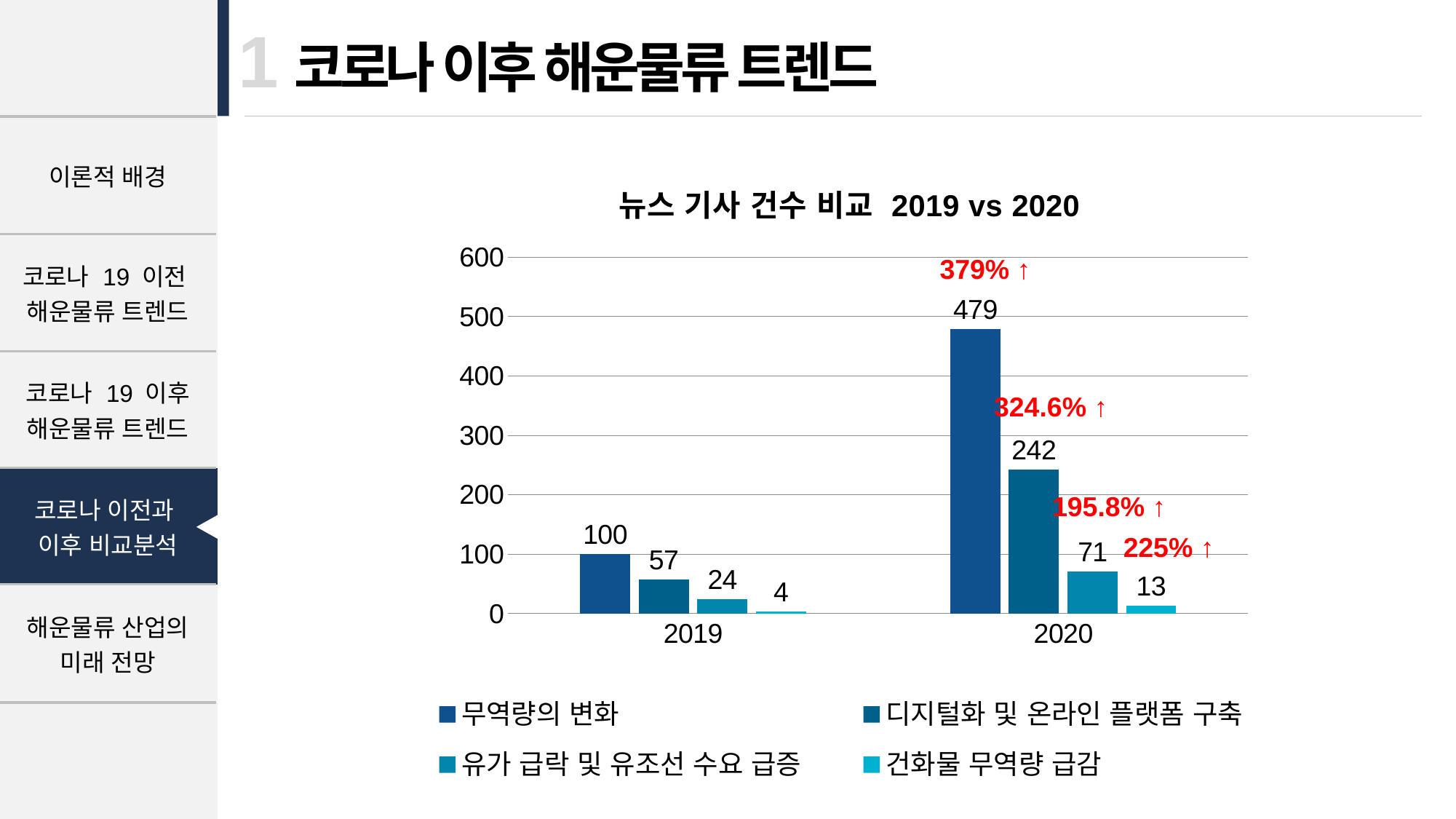

|  |
| --- |
| 이론적 배경 |
| 코로나 19 이전 해운물류 트렌드 |
| 코로나 19 이후 해운물류 트렌드 |
| 코로나 이전과 이후 비교분석 |
| 해운물류 산업의 미래 전망 |
|  |

1
코로나 이후 해운물류 트렌드

### Chart:  뉴스 기사 건수 비교 2019 vs 2020

| Category | 무역량의 변화 | 디지털화 및 온라인 플랫폼 구축 | 유가 급락 및 유조선 수요 급증 | 건화물 무역량 급감 |
|---|---|---|---|---|
| 2019 | 100.0 | 57.0 | 24.0 | 4.0 |
| 2020 | 479.0 | 242.0 | 71.0 | 13.0 |
379% ↑
324.6% ↑
195.8% ↑

225% ↑